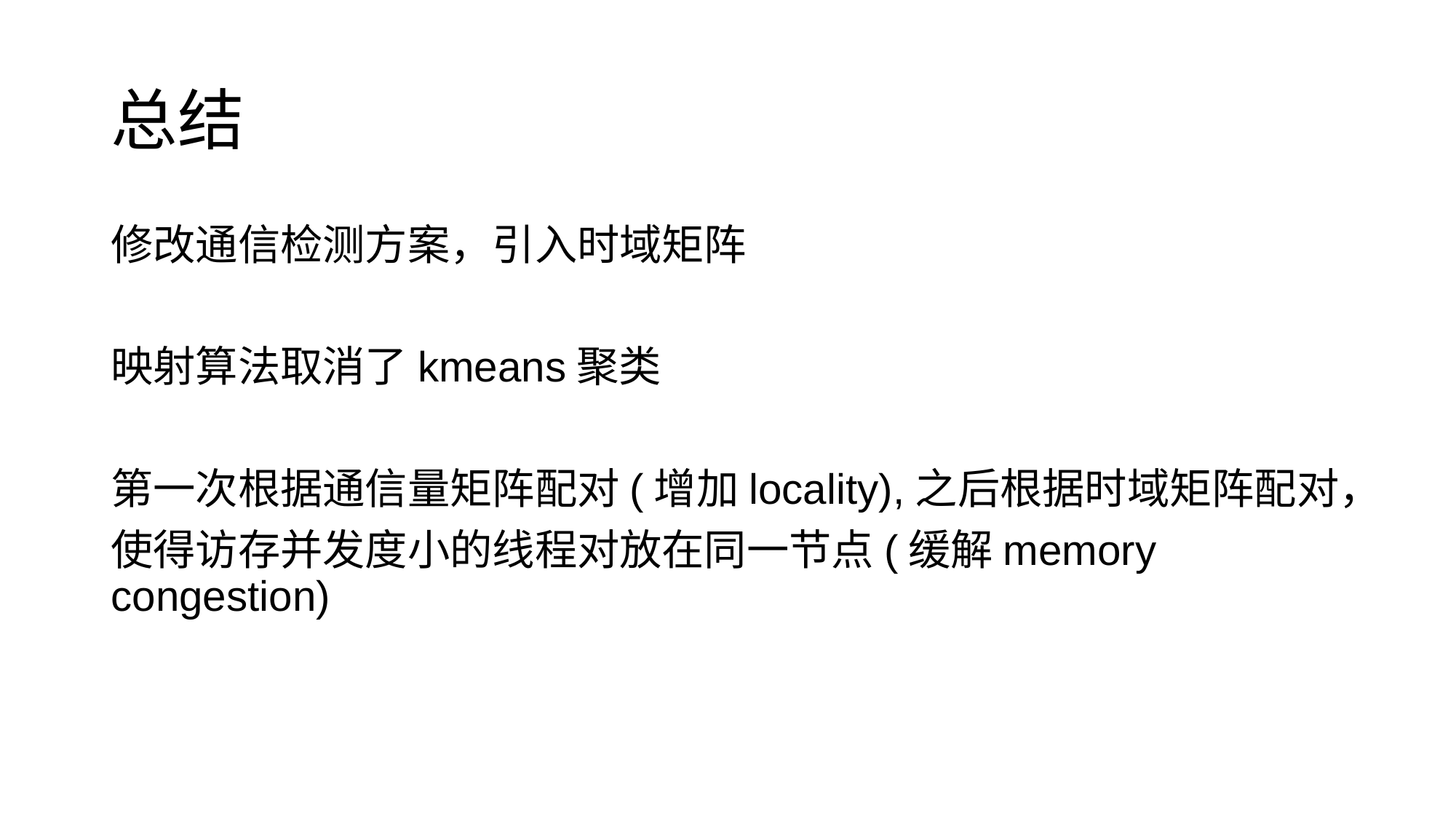

# 总结
修改通信检测方案，引入时域矩阵

映射算法取消了kmeans聚类

第一次根据通信量矩阵配对(增加locality),之后根据时域矩阵配对，
使得访存并发度小的线程对放在同一节点(缓解memory congestion)